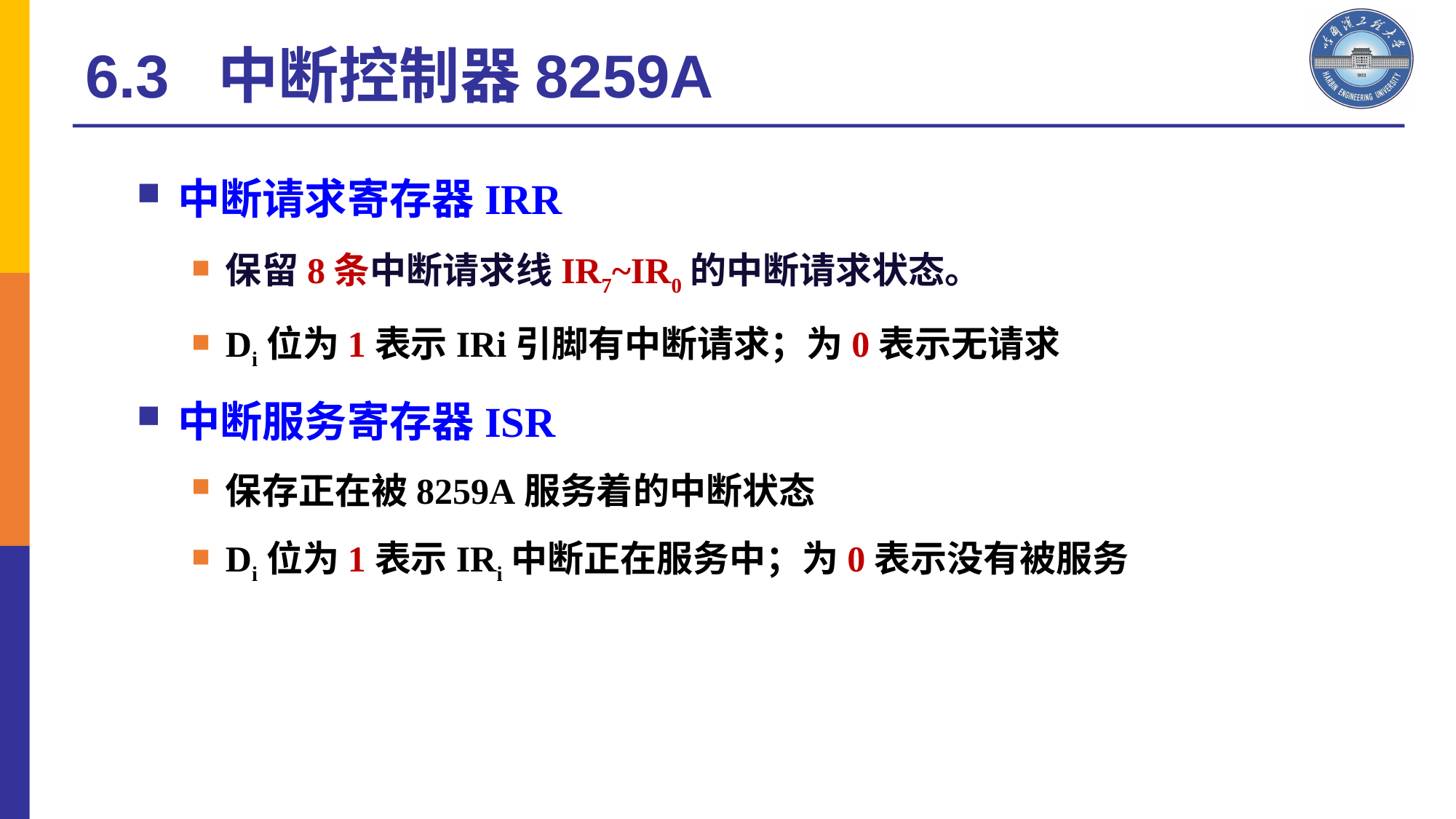

# 6.3  中断控制器8259A
中断请求寄存器IRR
保留8条中断请求线IR7~IR0的中断请求状态。
Di位为1表示IRi引脚有中断请求；为0表示无请求
中断服务寄存器ISR
保存正在被8259A服务着的中断状态
Di位为1表示IRi中断正在服务中；为0表示没有被服务